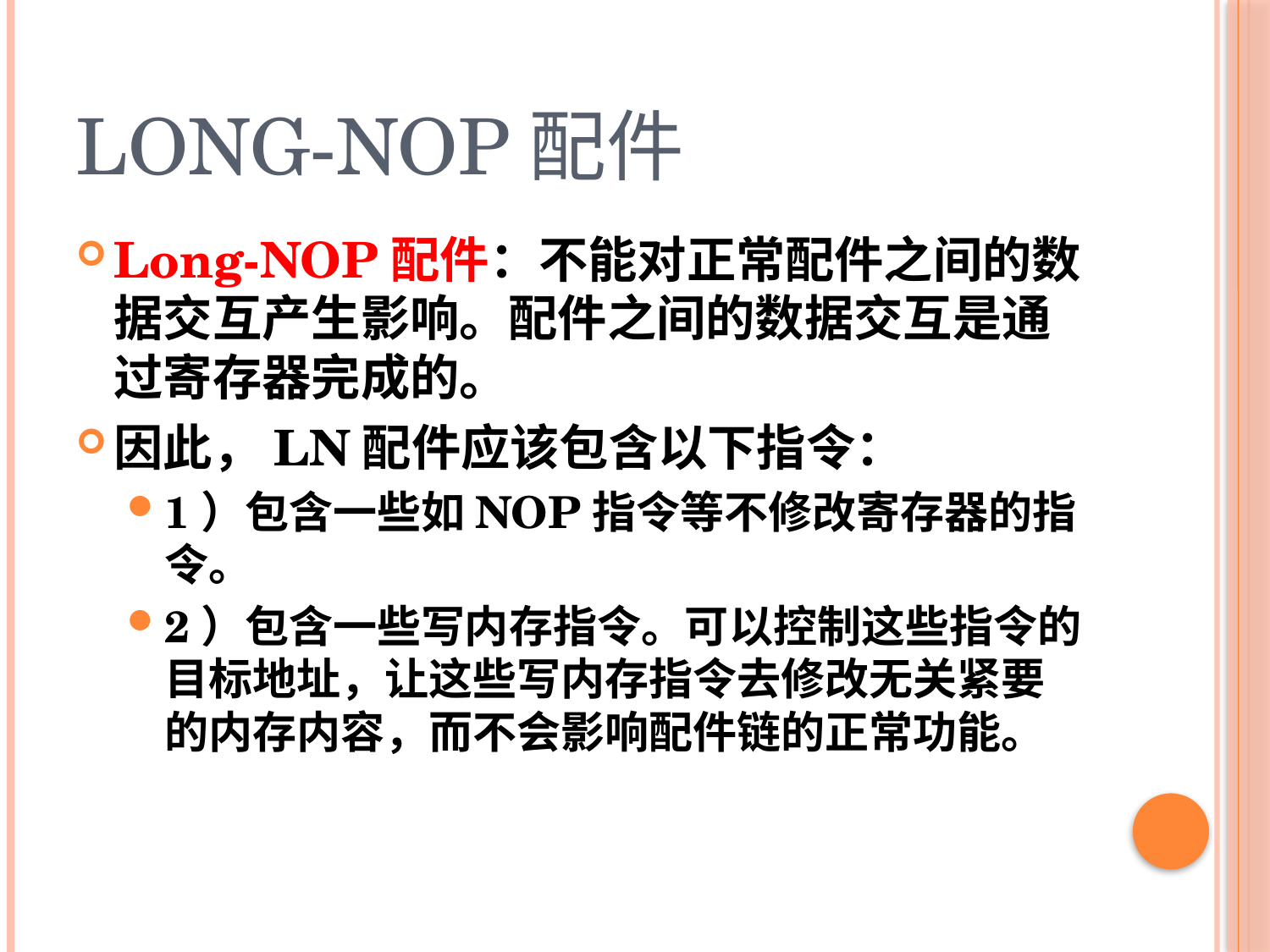

# long-nop配件
Long-NOP配件：不能对正常配件之间的数据交互产生影响。配件之间的数据交互是通过寄存器完成的。
因此，LN配件应该包含以下指令：
1）包含一些如NOP指令等不修改寄存器的指令。
2）包含一些写内存指令。可以控制这些指令的目标地址，让这些写内存指令去修改无关紧要的内存内容，而不会影响配件链的正常功能。